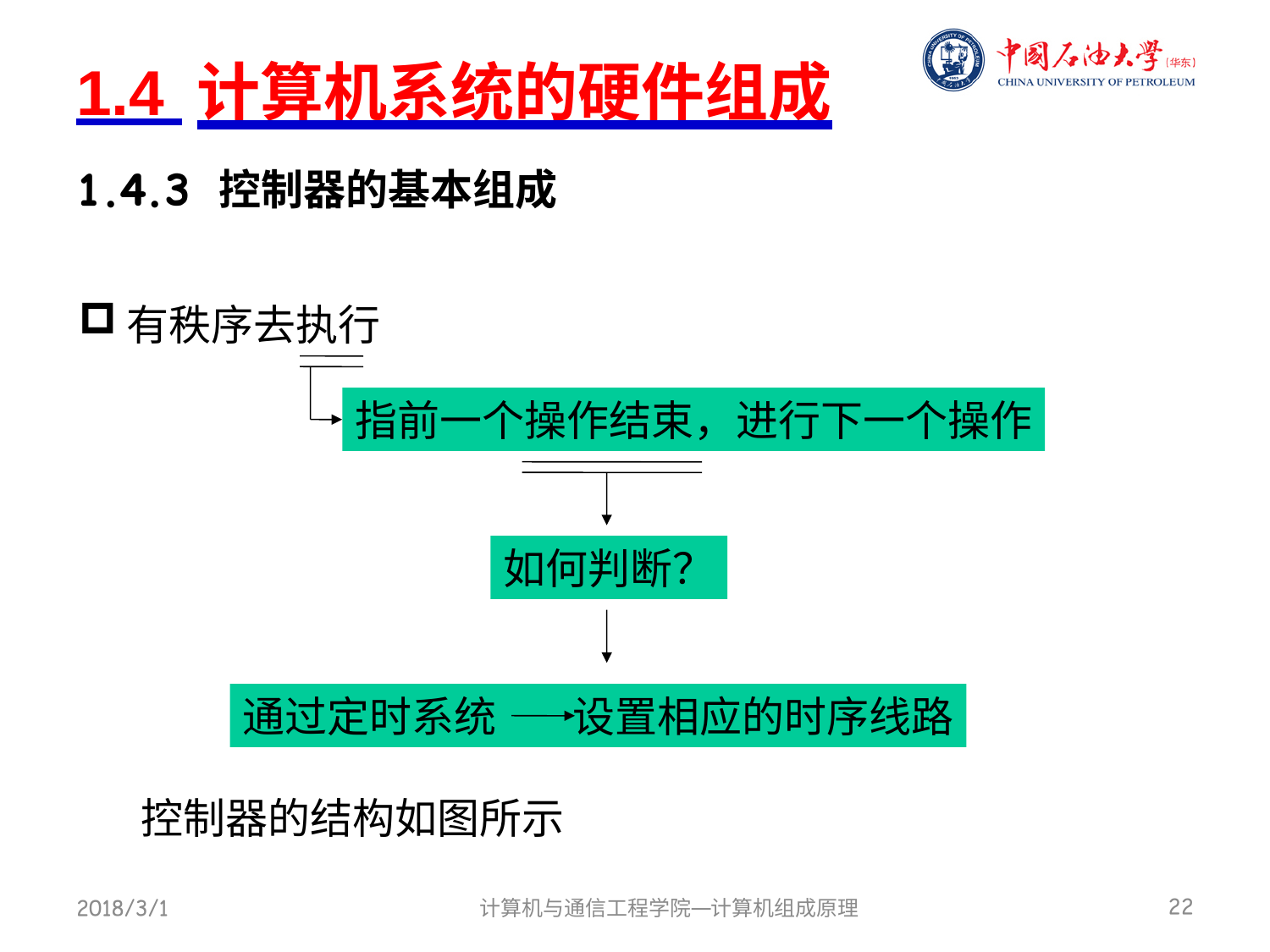

# 1.4 计算机系统的硬件组成
1.4.3 控制器的基本组成

有秩序去执行

指前一个操作结束，进行下一个操作

如何判断？

通过定时系统        设置相应的时序线路

控制器的结构如图所示
2018/3/1
计算机与通信工程学院—计算机组成原理
22